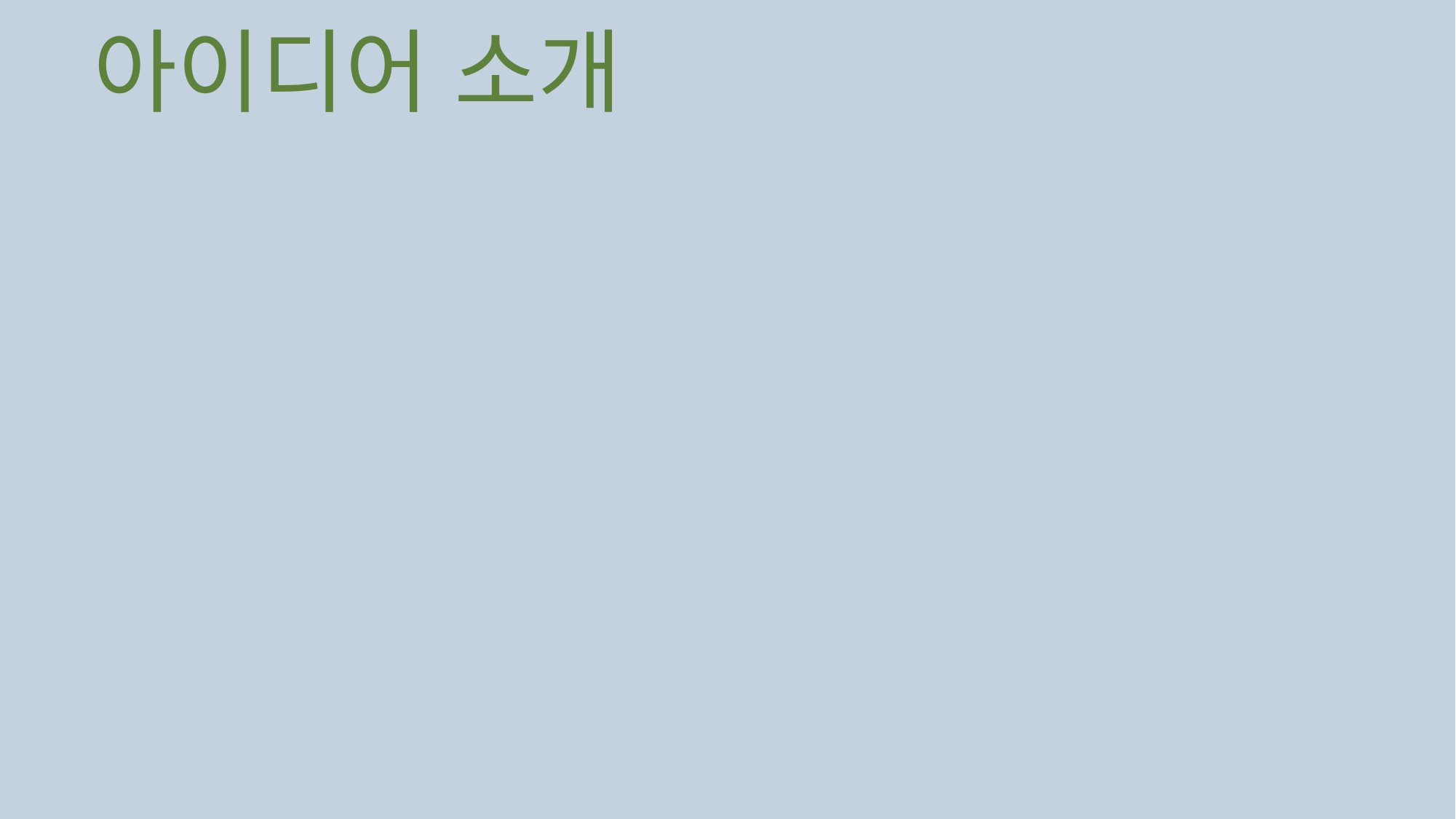

아이디어 소개

아두이노 실린더의 몸체
	우노R3본체가 있는 공간

압축뭉치
	쓰레기 투입구
		실린더의 스트로크

쓰레기통이 보관되어 있는 공간
	쓰레기를 측정하는 센서

If(일정 높이 이상의 쓰레기){
쓰레기 압축
}